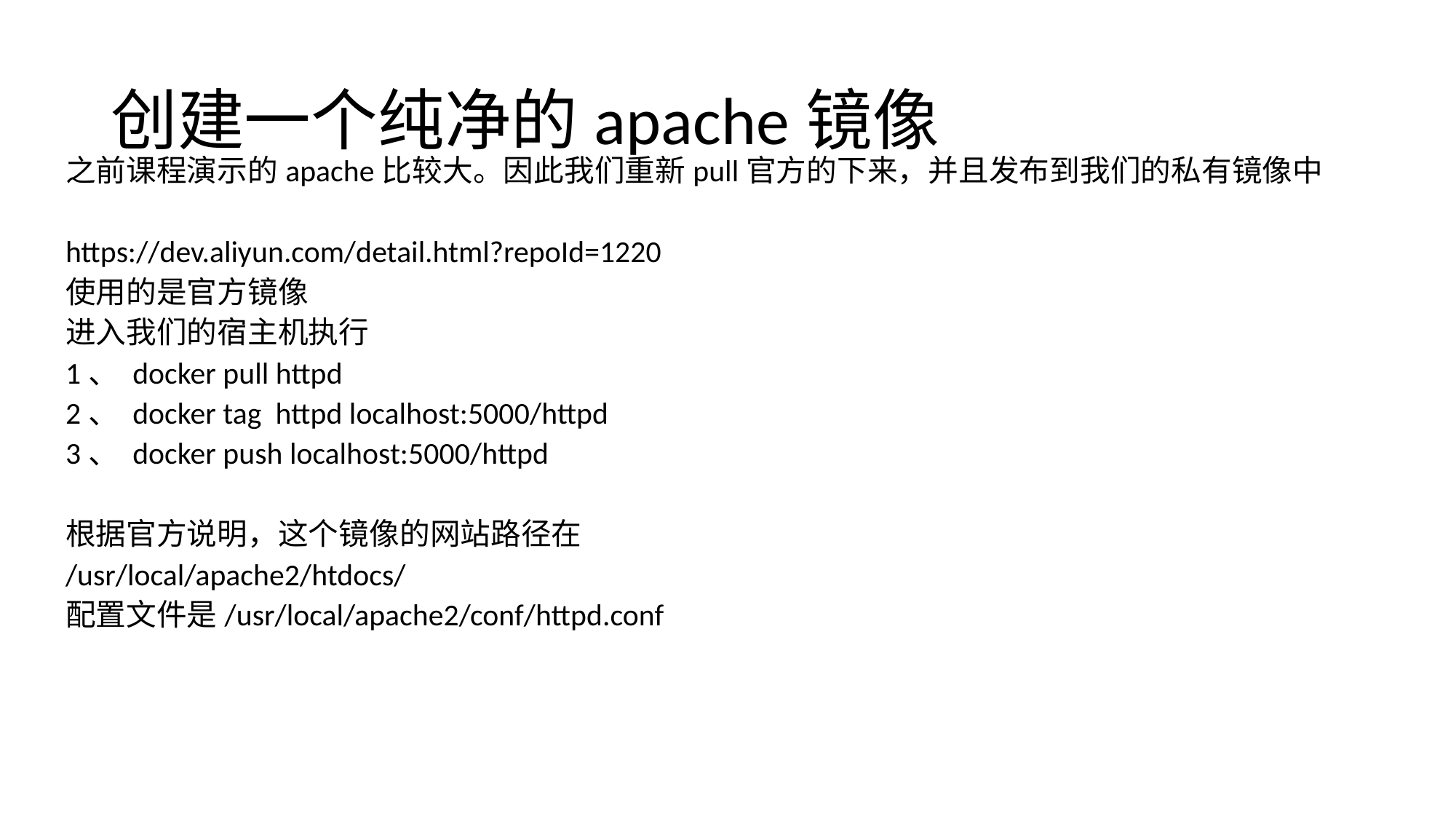

# 创建一个纯净的apache镜像
之前课程演示的apache比较大。因此我们重新pull官方的下来，并且发布到我们的私有镜像中

https://dev.aliyun.com/detail.html?repoId=1220
使用的是官方镜像
进入我们的宿主机执行
1、 docker pull httpd
2、 docker tag  httpd localhost:5000/httpd
3、 docker push localhost:5000/httpd

根据官方说明，这个镜像的网站路径在
/usr/local/apache2/htdocs/
配置文件是/usr/local/apache2/conf/httpd.conf